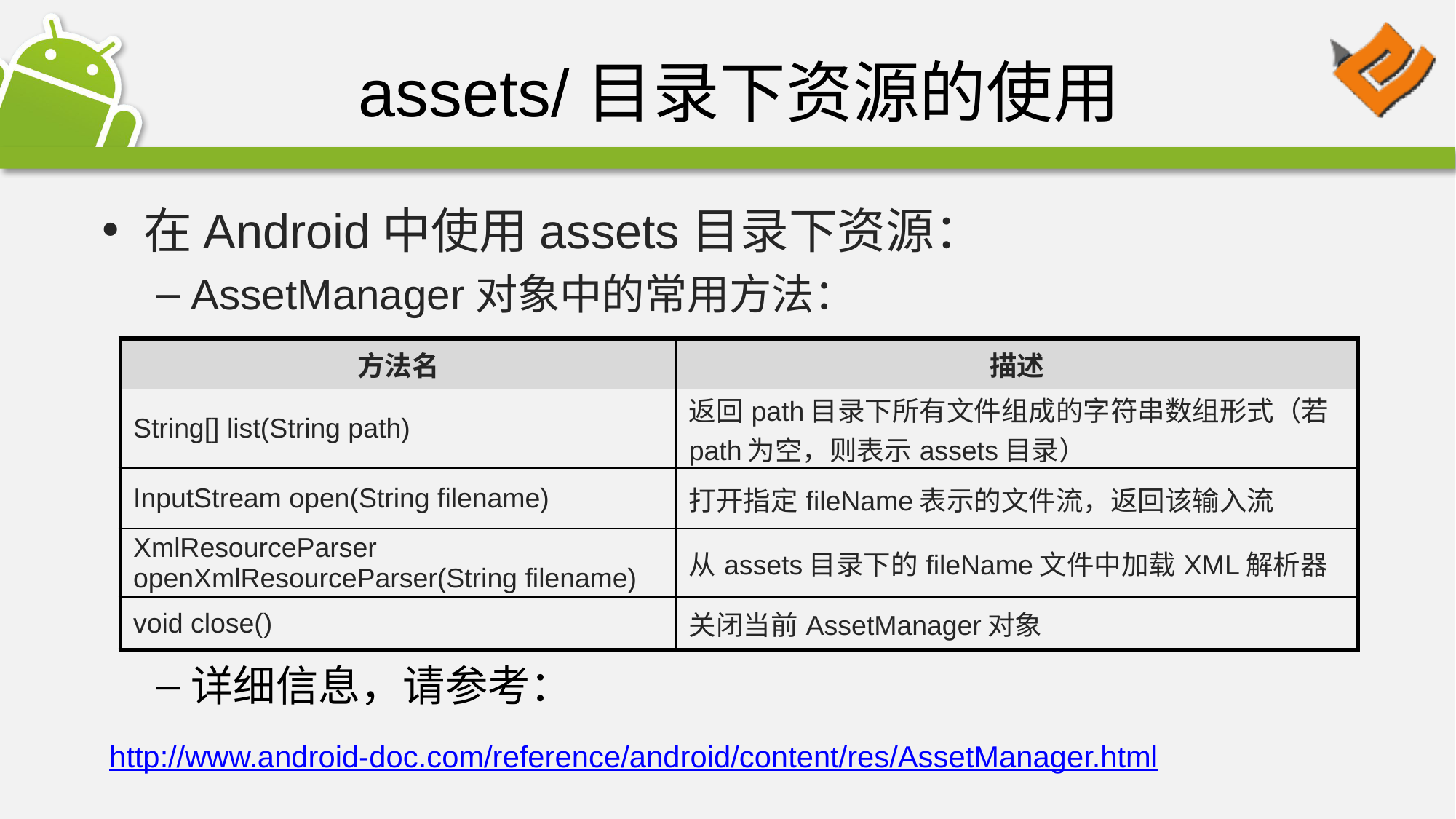

# assets/目录下资源的使用
在Android中使用assets目录下资源：
AssetManager对象中的常用方法：
| 方法名 | 描述 |
| --- | --- |
| String[] list(String path) | 返回path目录下所有文件组成的字符串数组形式（若path为空，则表示assets目录） |
| InputStream open(String filename) | 打开指定fileName表示的文件流，返回该输入流 |
| XmlResourceParser openXmlResourceParser(String filename) | 从assets目录下的fileName文件中加载XML解析器 |
| void close() | 关闭当前AssetManager对象 |
详细信息，请参考：
http://www.android-doc.com/reference/android/content/res/AssetManager.html